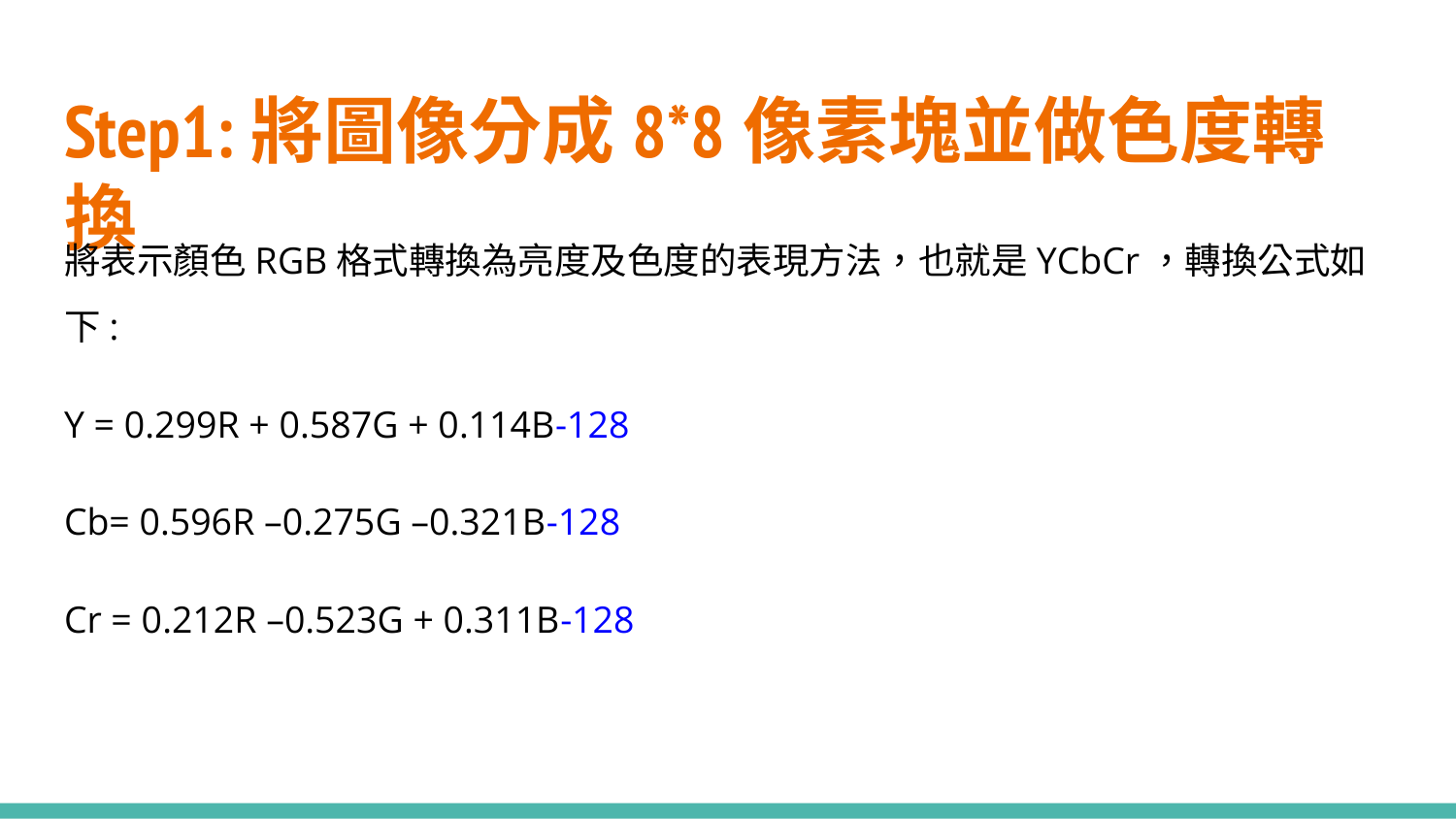

# Step1:將圖像分成8*8像素塊並做色度轉換
將表示顏色RGB格式轉換為亮度及色度的表現方法，也就是YCbCr，轉換公式如下:
Y = 0.299R + 0.587G + 0.114B-128
Cb= 0.596R –0.275G –0.321B-128
Cr = 0.212R –0.523G + 0.311B-128